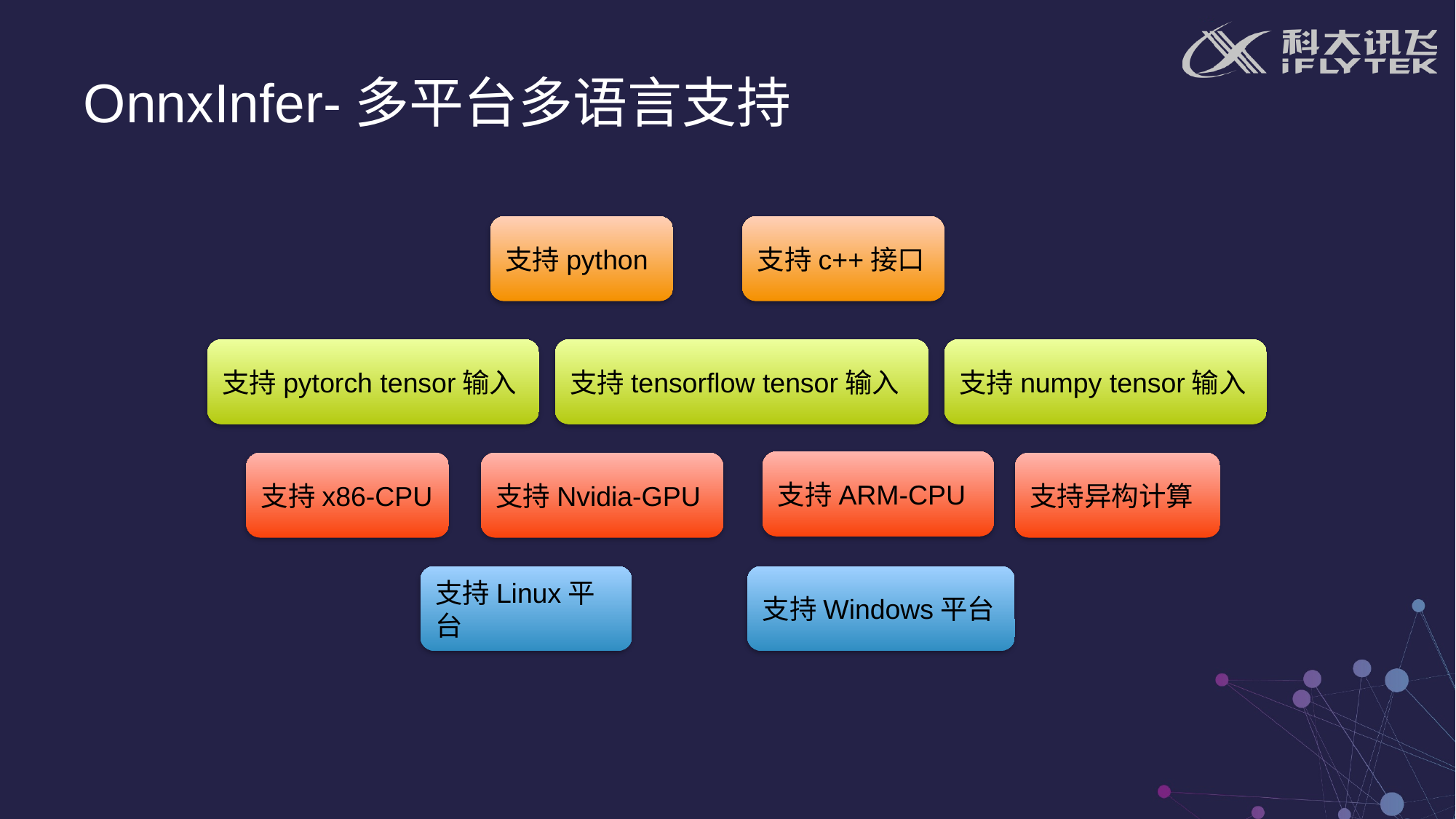

# OnnxInfer-多平台多语言支持
支持python
支持c++接口
支持pytorch tensor输入
支持tensorflow tensor输入
支持numpy tensor输入
支持ARM-CPU
支持x86-CPU
支持Nvidia-GPU
支持异构计算
支持Linux平台
支持Windows平台